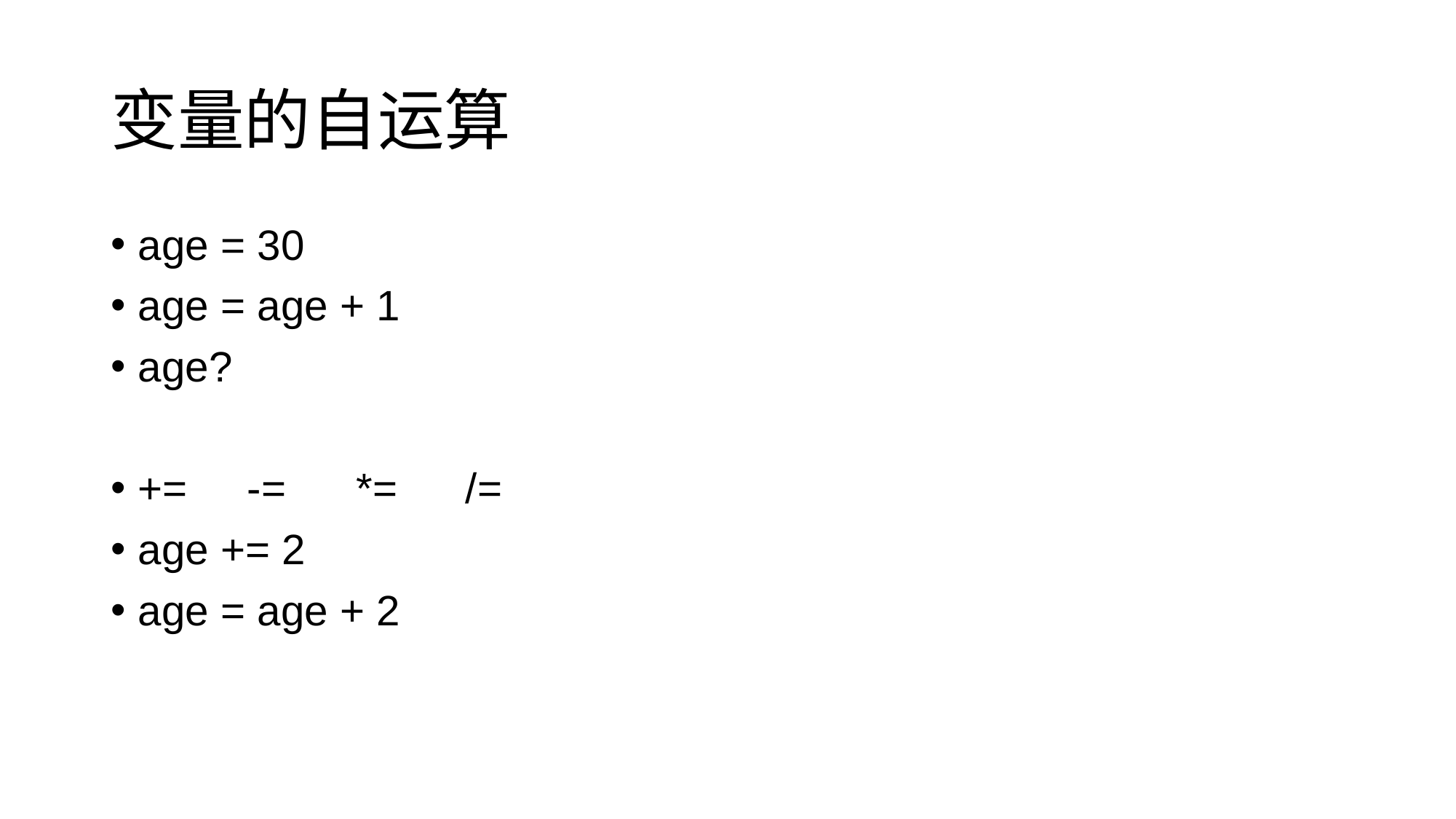

# 变量的自运算
age = 30
age = age + 1
age?

+=	-=	*=	/=
age += 2
age = age + 2